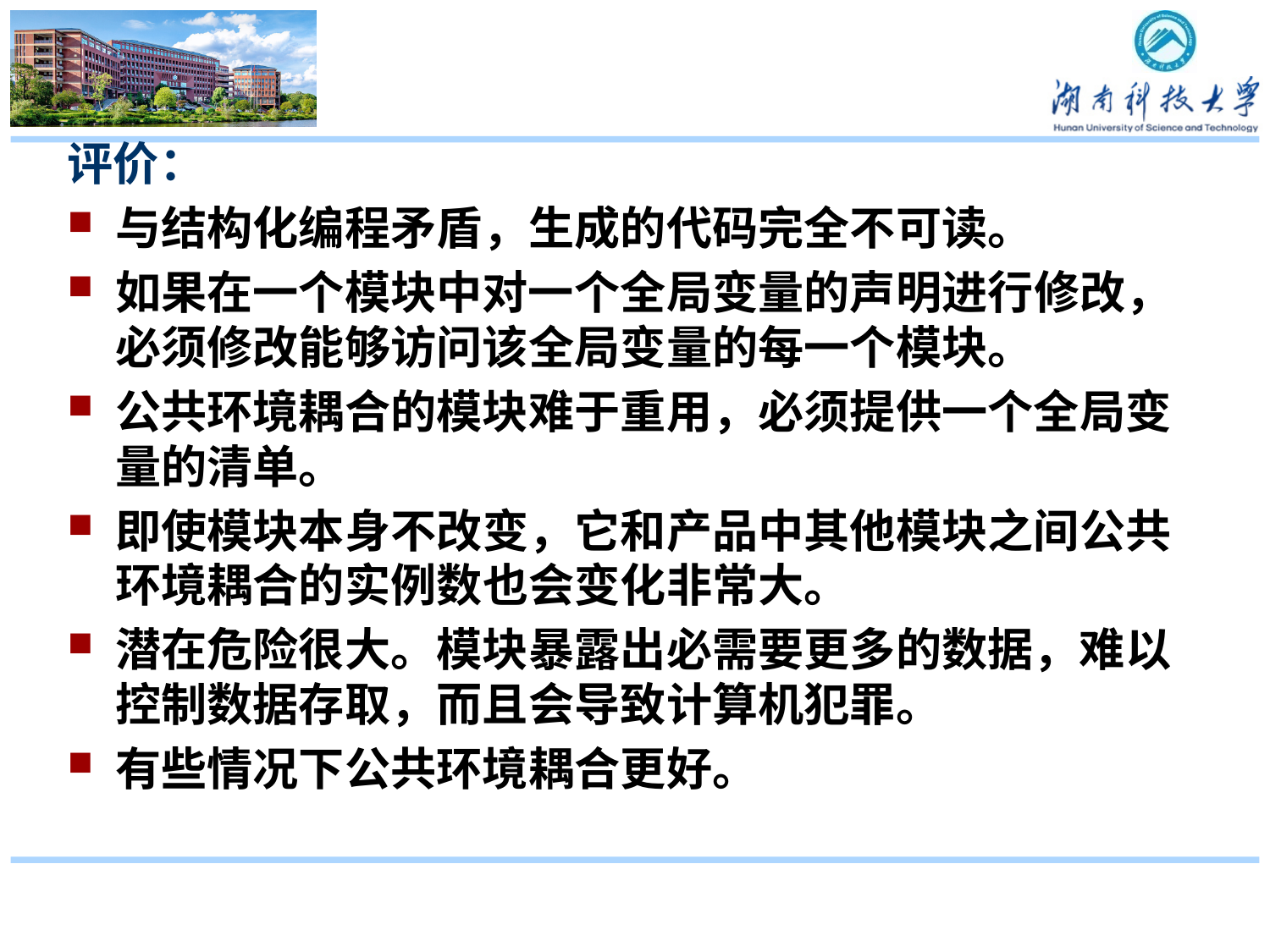

评价：
与结构化编程矛盾，生成的代码完全不可读。
如果在一个模块中对一个全局变量的声明进行修改，必须修改能够访问该全局变量的每一个模块。
公共环境耦合的模块难于重用，必须提供一个全局变量的清单。
即使模块本身不改变，它和产品中其他模块之间公共环境耦合的实例数也会变化非常大。
潜在危险很大。模块暴露出必需要更多的数据，难以控制数据存取，而且会导致计算机犯罪。
有些情况下公共环境耦合更好。